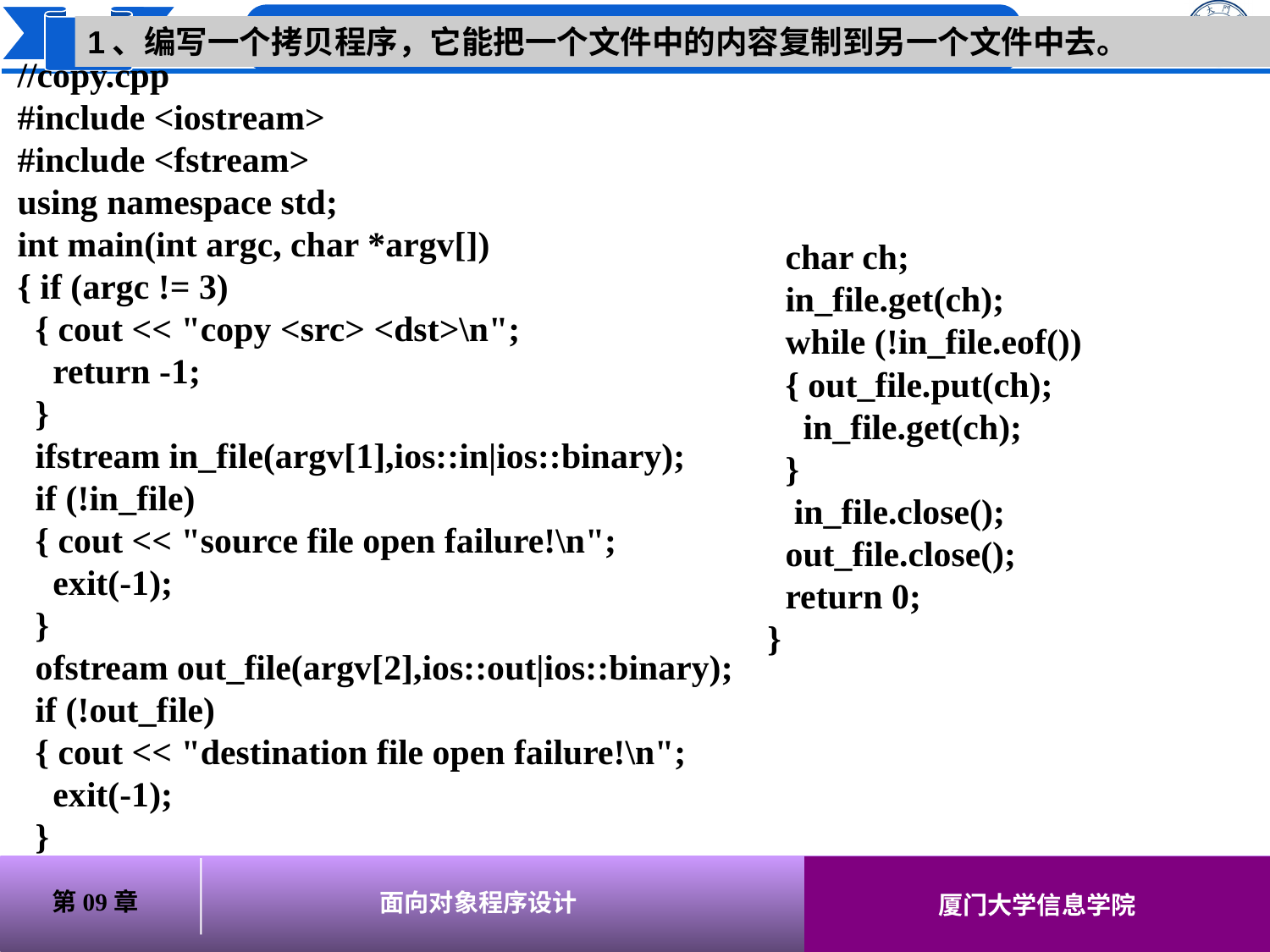

1、编写一个拷贝程序，它能把一个文件中的内容复制到另一个文件中去。
//copy.cpp
#include <iostream>
#include <fstream>
using namespace std;
int main(int argc, char *argv[])
{ if (argc != 3)
  { cout << "copy <src> <dst>\n";
    return -1;
  }
  ifstream in_file(argv[1],ios::in|ios::binary);
  if (!in_file)
  { cout << "source file open failure!\n";
    exit(-1);
  }
  ofstream out_file(argv[2],ios::out|ios::binary);
  if (!out_file)
  { cout << "destination file open failure!\n";
    exit(-1);
  }

  char ch;
  in_file.get(ch);
  while (!in_file.eof())
  { out_file.put(ch);
    in_file.get(ch);
  }
   in_file.close();
  out_file.close();
  return 0;
}
68